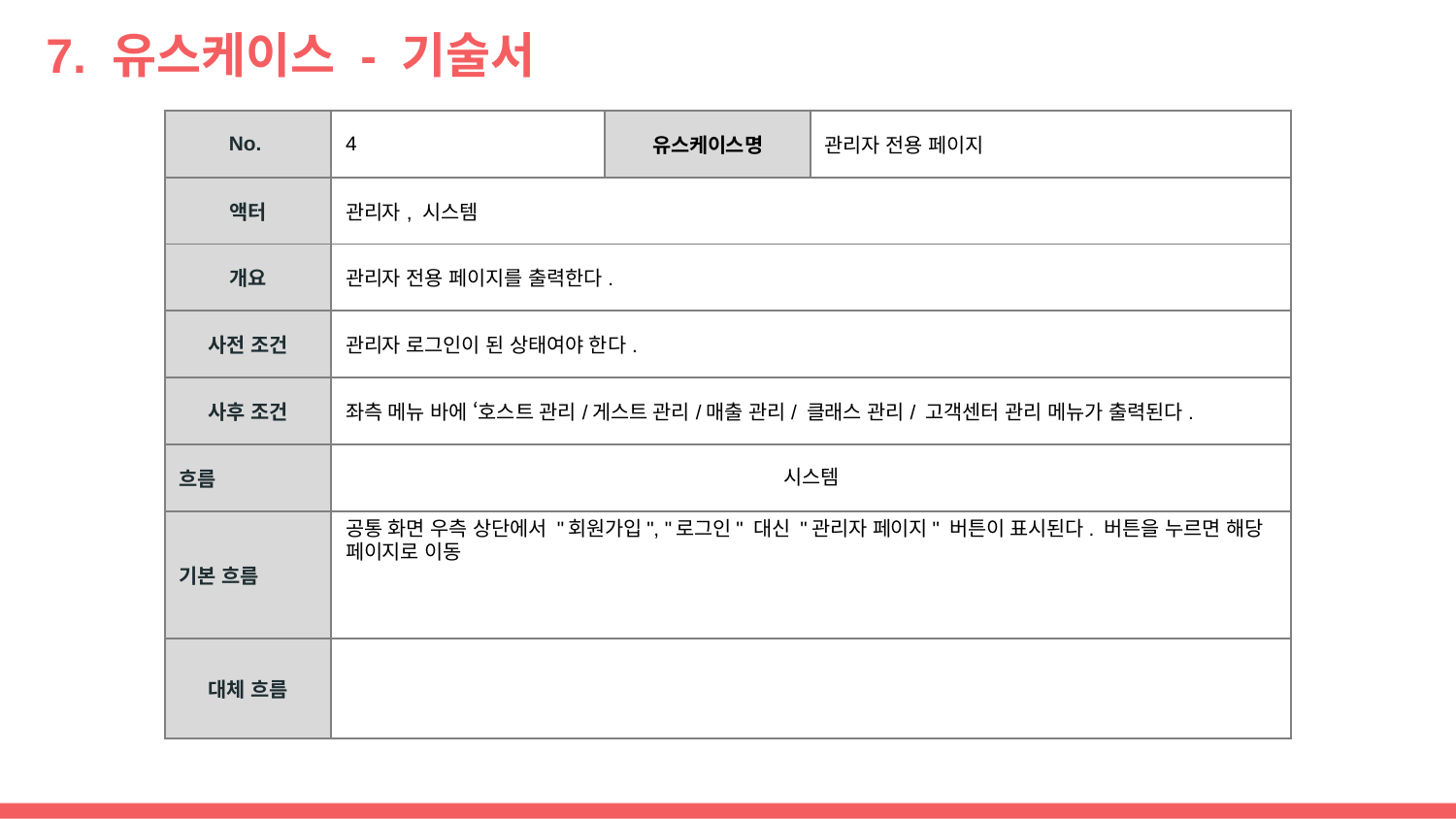

# 7. 유스케이스 - 기술서
| No. | 4 | 유스케이스명 | 관리자 전용 페이지 |
| --- | --- | --- | --- |
| 액터 | 관리자, 시스템 |  |  |
| 개요 | 관리자 전용 페이지를 출력한다. |  |  |
| 사전 조건 | 관리자 로그인이 된 상태여야 한다. |  |  |
| 사후 조건 | 좌측 메뉴 바에 ‘호스트 관리/게스트 관리/매출 관리/ 클래스 관리/ 고객센터 관리 메뉴가 출력된다. |  |  |
| 흐름 | 시스템 |  |  |
| 기본 흐름 | 공통 화면 우측 상단에서 "회원가입", "로그인" 대신 "관리자 페이지" 버튼이 표시된다. 버튼을 누르면 해당 페이지로 이동 |  |  |
| 대체 흐름 |  |  |  |